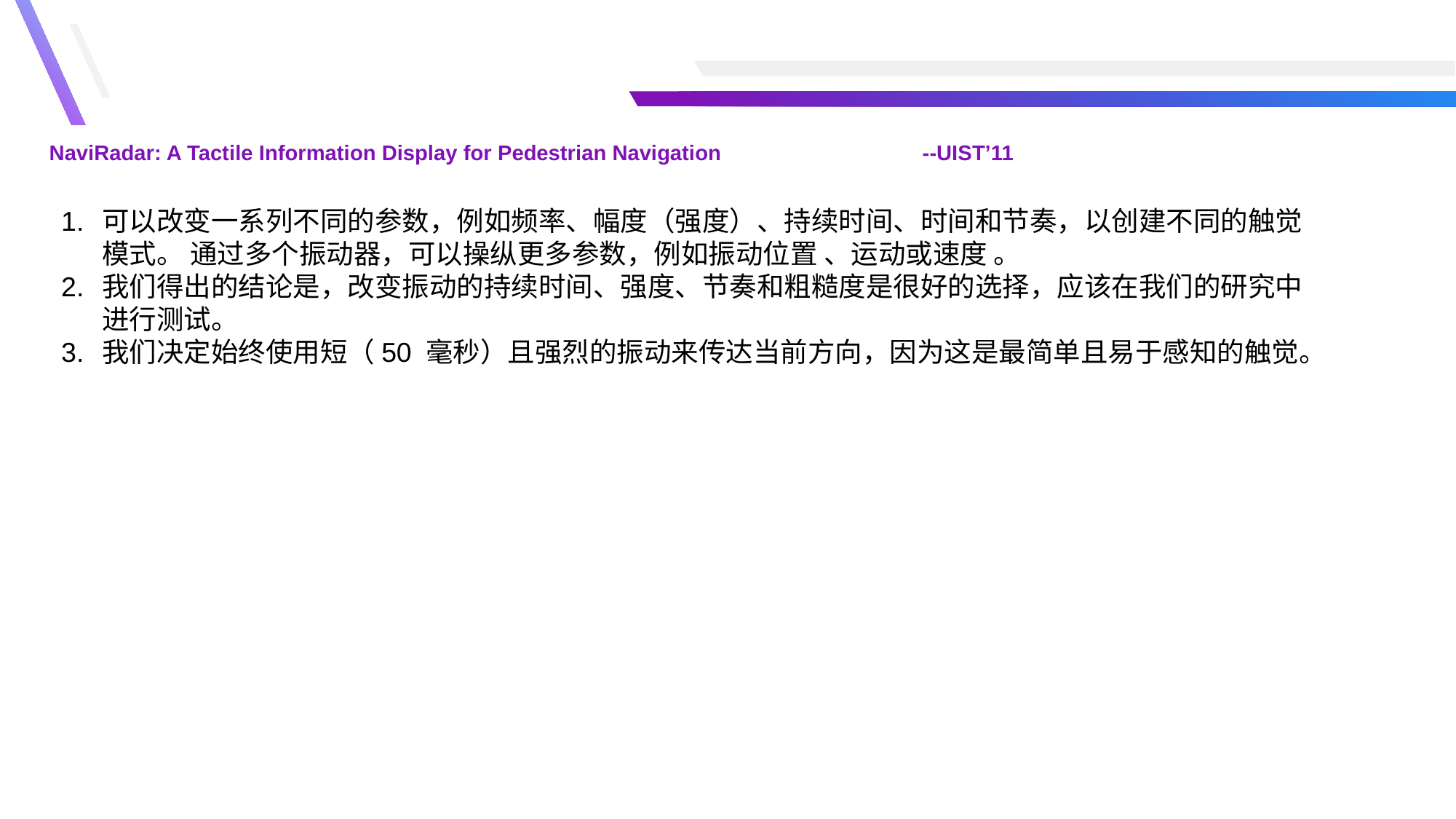

NaviRadar: A Tactile Information Display for Pedestrian Navigation		--UIST’11
可以改变一系列不同的参数，例如频率、幅度（强度）、持续时间、时间和节奏，以创建不同的触觉模式。 通过多个振动器，可以操纵更多参数，例如振动位置 、运动或速度 。
我们得出的结论是，改变振动的持续时间、强度、节奏和粗糙度是很好的选择，应该在我们的研究中进行测试。
我们决定始终使用短（50 毫秒）且强烈的振动来传达当前方向，因为这是最简单且易于感知的触觉。